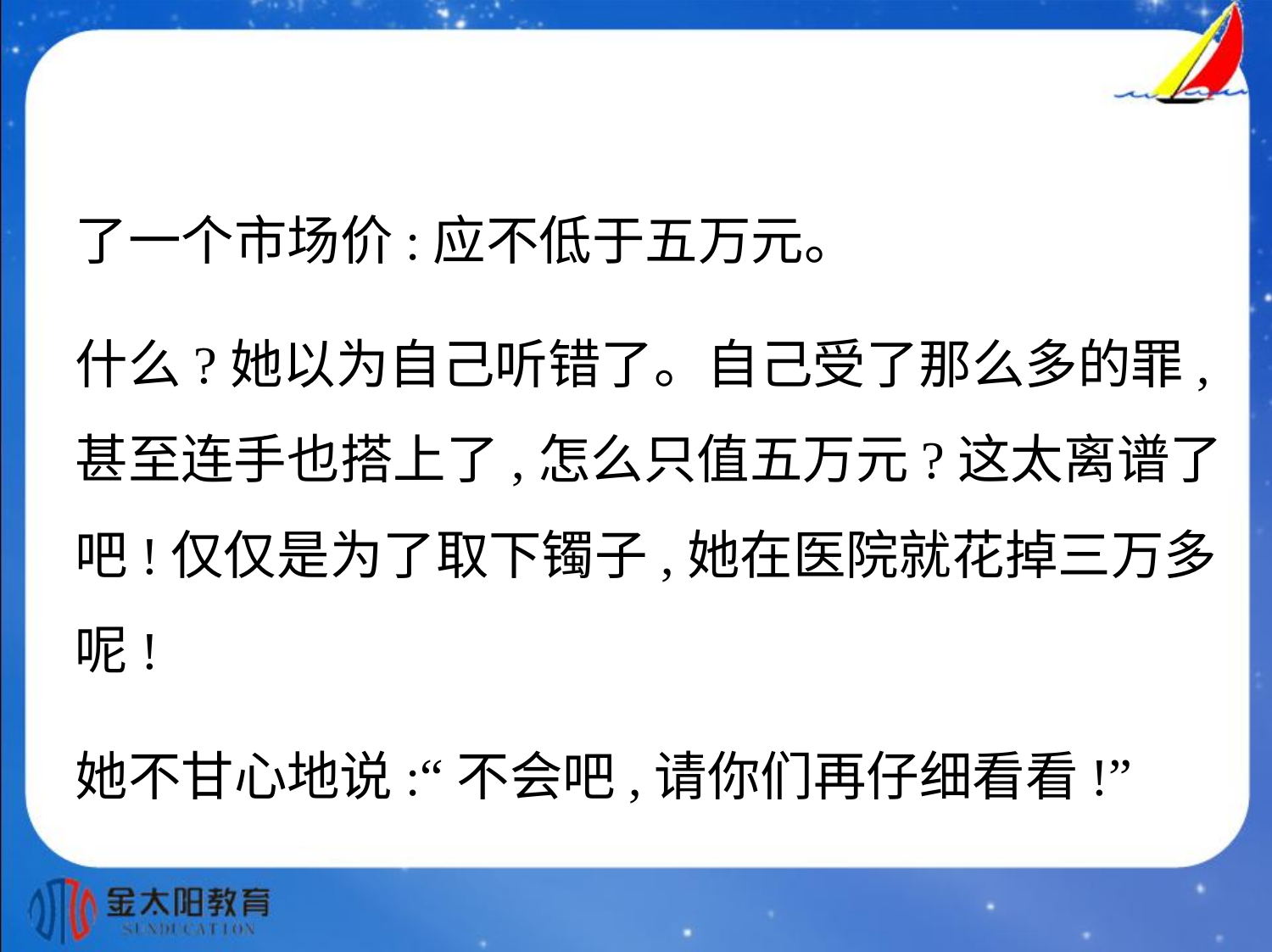

了一个市场价:应不低于五万元。
什么?她以为自己听错了。自己受了那么多的罪,
甚至连手也搭上了,怎么只值五万元?这太离谱了
吧!仅仅是为了取下镯子,她在医院就花掉三万多
呢!
她不甘心地说:“不会吧,请你们再仔细看看!”